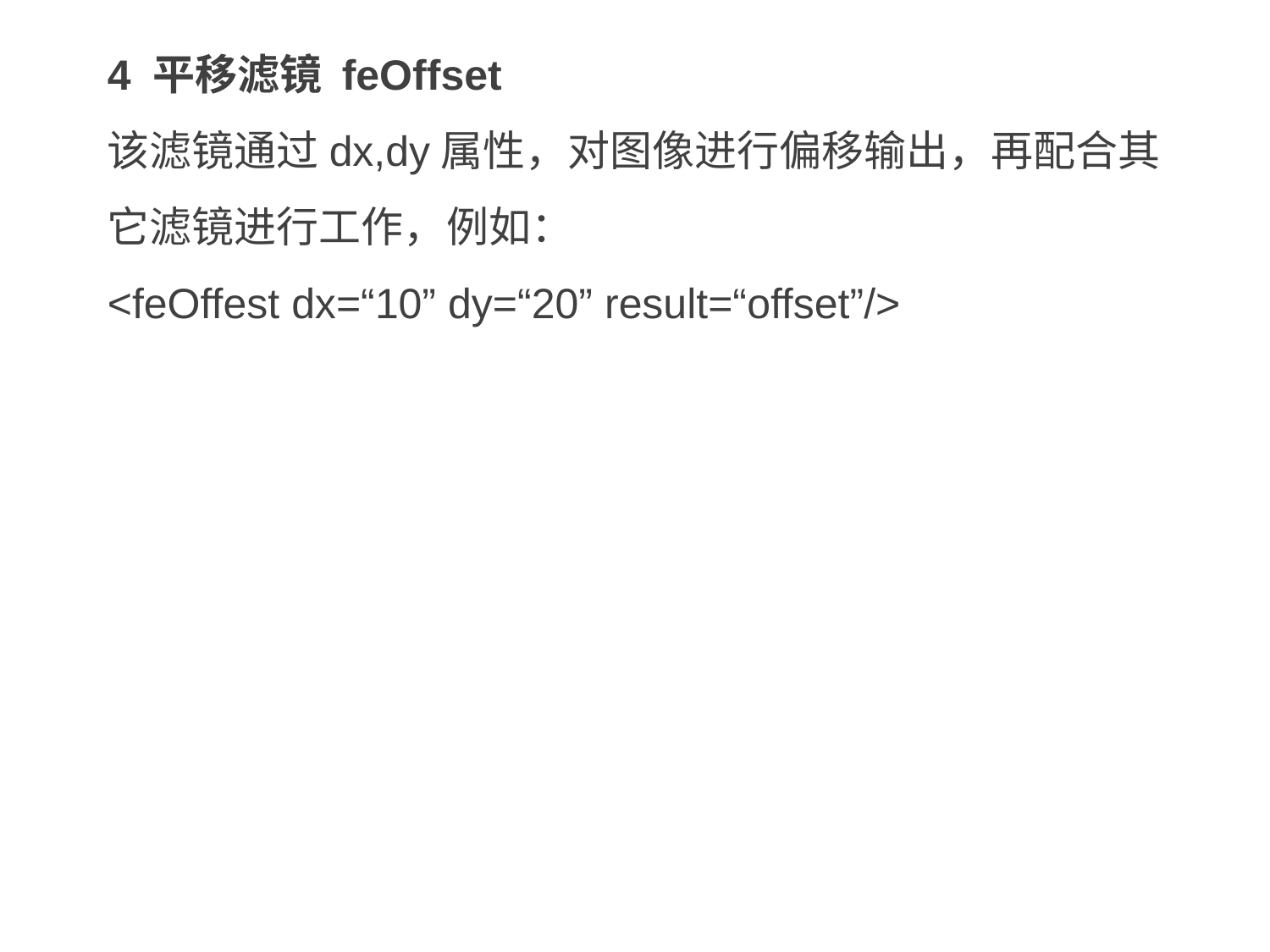

4 平移滤镜 feOffset
该滤镜通过dx,dy属性，对图像进行偏移输出，再配合其它滤镜进行工作，例如：
<feOffest dx=“10” dy=“20” result=“offset”/>